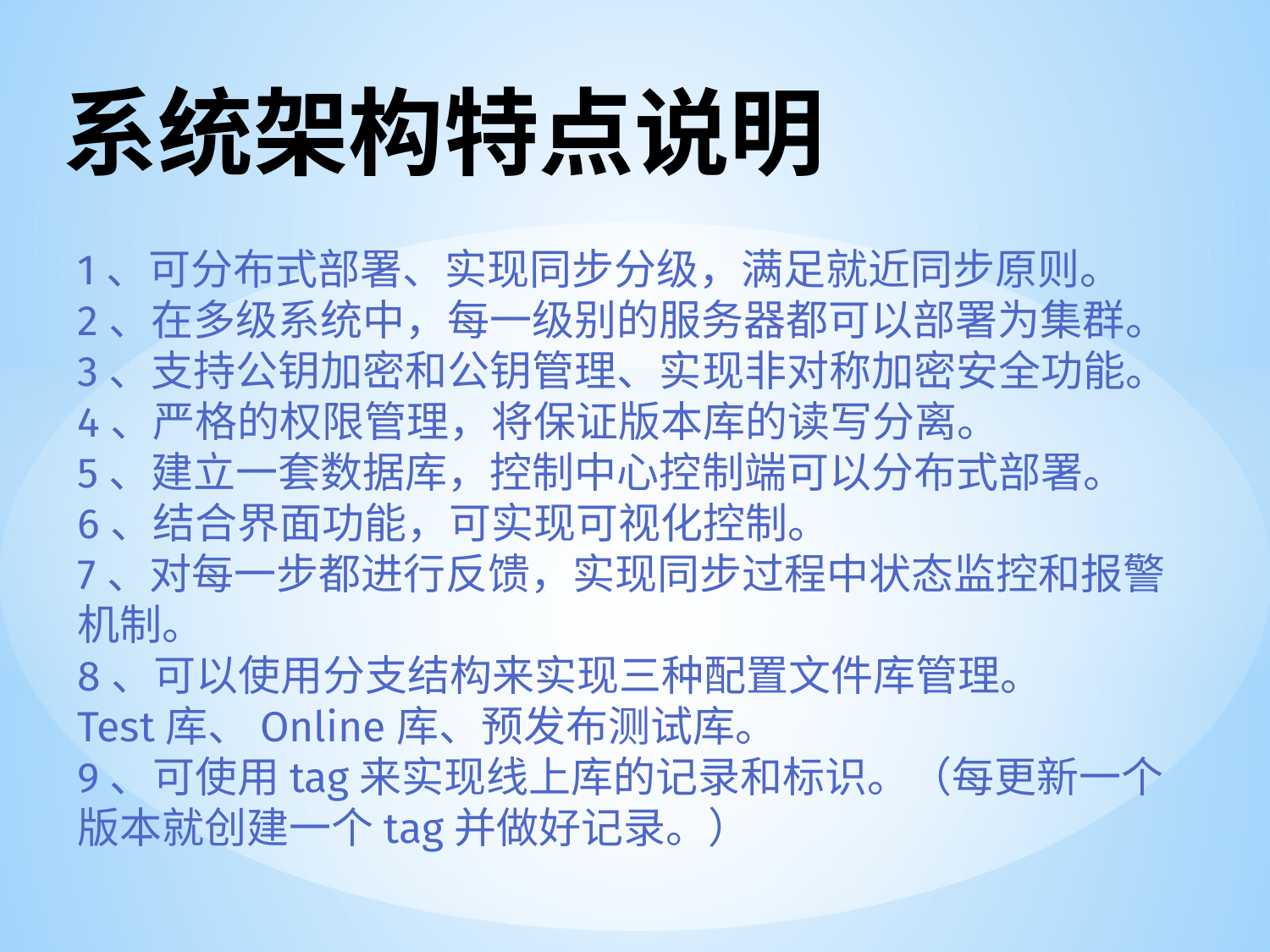

# 系统架构特点说明
1、可分布式部署、实现同步分级，满足就近同步原则。
2、在多级系统中，每一级别的服务器都可以部署为集群。
3、支持公钥加密和公钥管理、实现非对称加密安全功能。
4、严格的权限管理，将保证版本库的读写分离。
5、建立一套数据库，控制中心控制端可以分布式部署。
6、结合界面功能，可实现可视化控制。
7、对每一步都进行反馈，实现同步过程中状态监控和报警机制。
8、可以使用分支结构来实现三种配置文件库管理。
Test库、Online库、预发布测试库。
9、可使用tag来实现线上库的记录和标识。（每更新一个版本就创建一个tag并做好记录。）